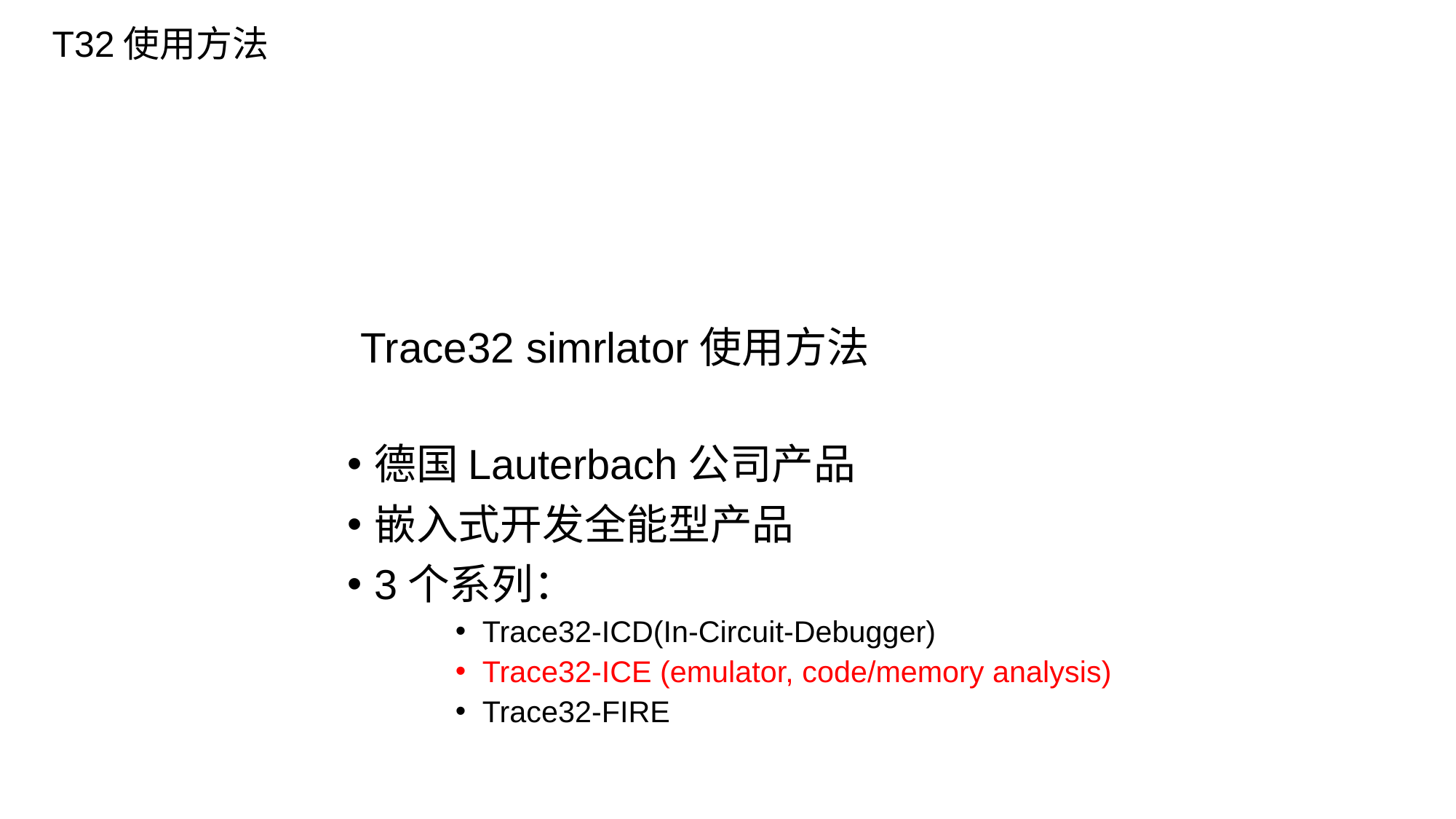

T32使用方法
Trace32 simrlator使用方法
德国Lauterbach公司产品
嵌入式开发全能型产品
3个系列：
Trace32-ICD(In-Circuit-Debugger)
Trace32-ICE (emulator, code/memory analysis)
Trace32-FIRE